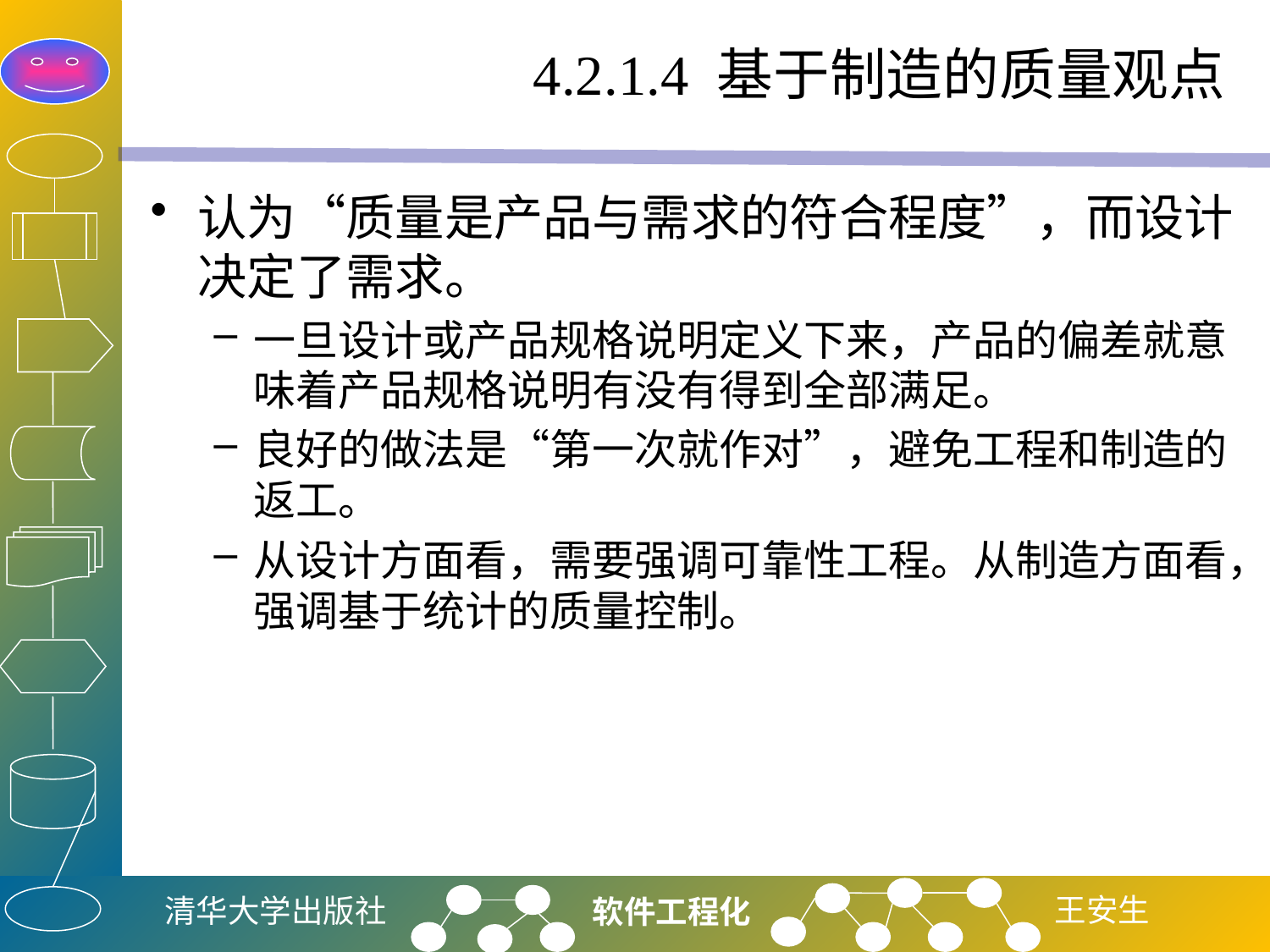

# 4.2.1.4 基于制造的质量观点
认为“质量是产品与需求的符合程度”，而设计决定了需求。
一旦设计或产品规格说明定义下来，产品的偏差就意味着产品规格说明有没有得到全部满足。
良好的做法是“第一次就作对”，避免工程和制造的返工。
从设计方面看，需要强调可靠性工程。从制造方面看，强调基于统计的质量控制。